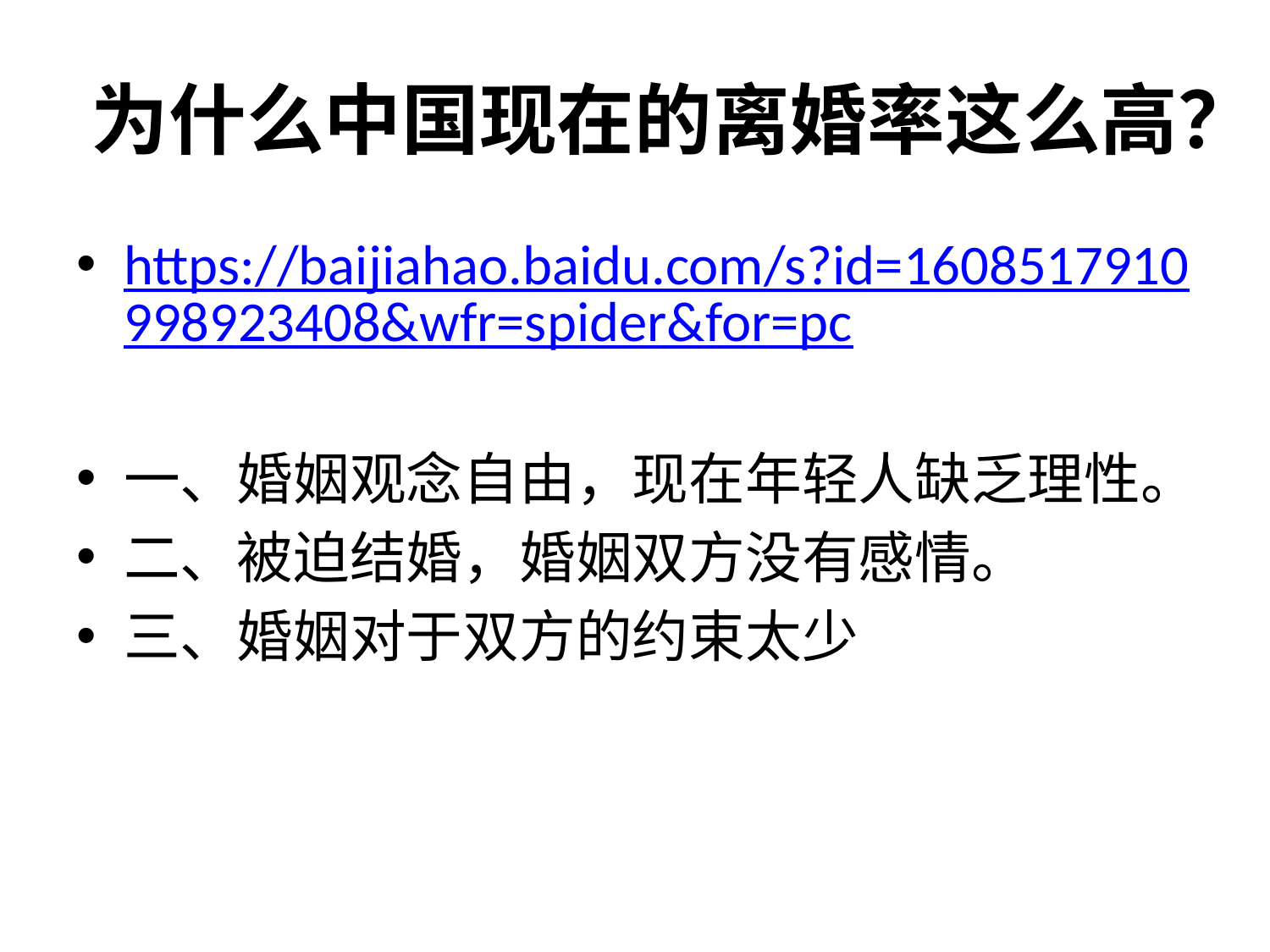

# 为什么中国现在的离婚率这么高？
https://baijiahao.baidu.com/s?id=1608517910998923408&wfr=spider&for=pc

一、婚姻观念自由，现在年轻人缺乏理性。
二、被迫结婚，婚姻双方没有感情。
三、婚姻对于双方的约束太少